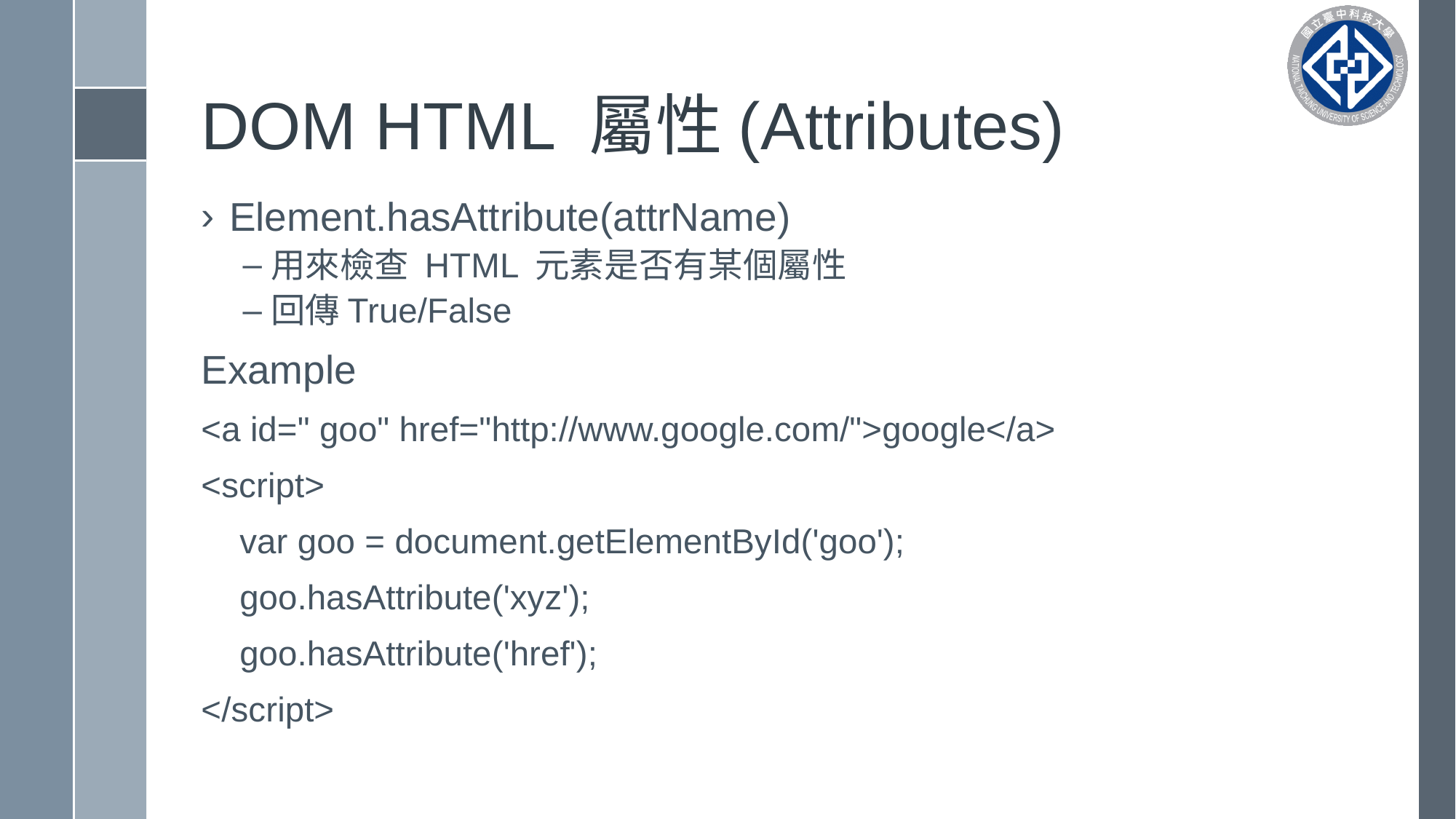

# DOM HTML 屬性(Attributes)
Element.hasAttribute(attrName)
用來檢查 HTML 元素是否有某個屬性
回傳True/False
Example
<a id=" goo" href="http://www.google.com/">google</a>
<script>
    var goo = document.getElementById('goo');
    goo.hasAttribute('xyz');
    goo.hasAttribute('href');
</script>